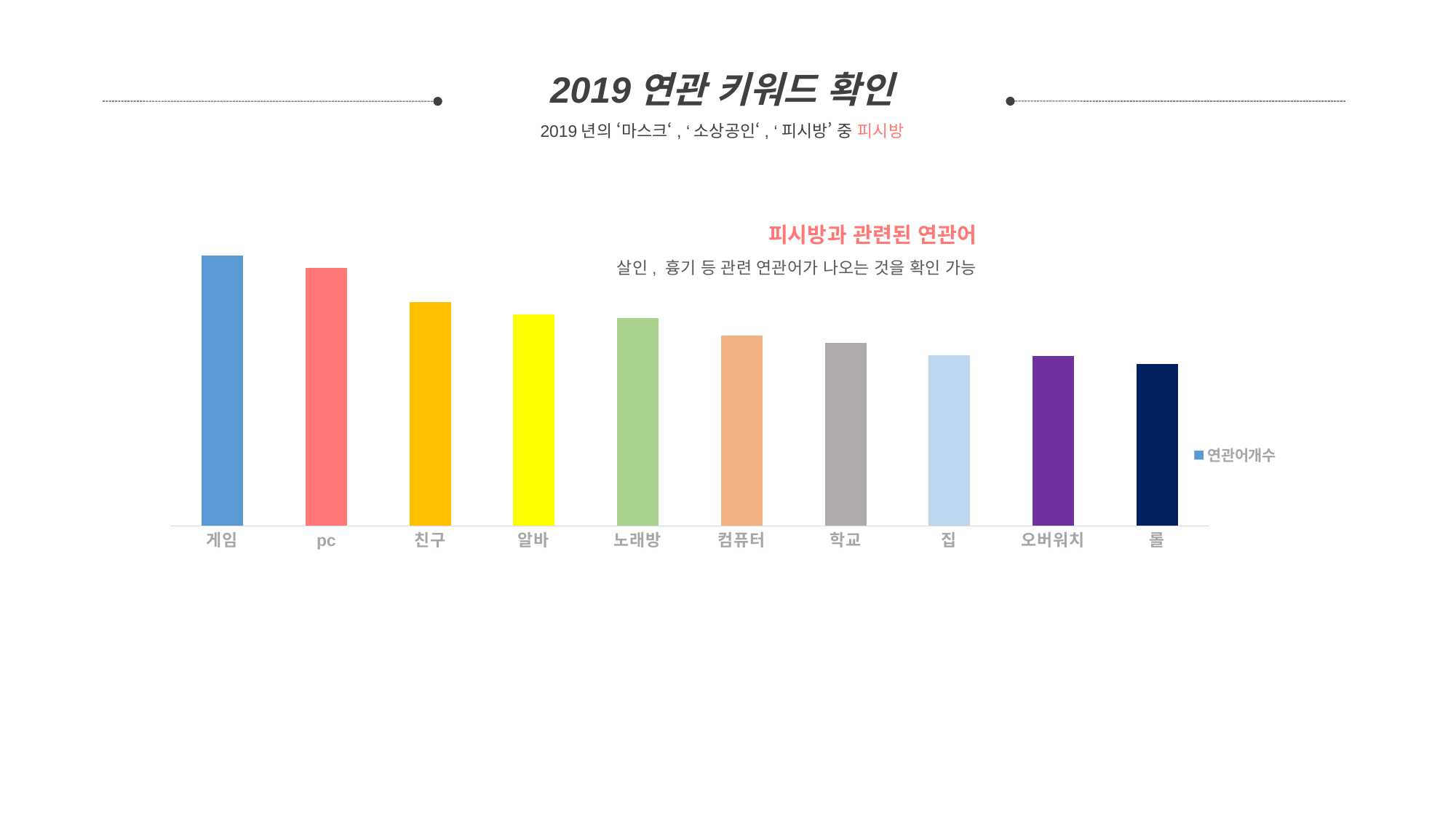

2019연관 키워드 확인
2019년의 ‘마스크‘, ‘소상공인‘, ‘피시방’ 중 피시방

### Chart

| Category | 연관어개수 |
|---|---|
| 게임 | 447.0 |
| pc | 426.0 |
| 친구 | 370.0 |
| 알바 | 350.0 |
| 노래방 | 343.0 |
| 컴퓨터 | 315.0 |
| 학교 | 302.0 |
| 집 | 282.0 |
| 오버워치 | 281.0 |
| 롤 | 268.0 |
피시방과 관련된 연관어
살인, 흉기 등 관련 연관어가 나오는 것을 확인 가능